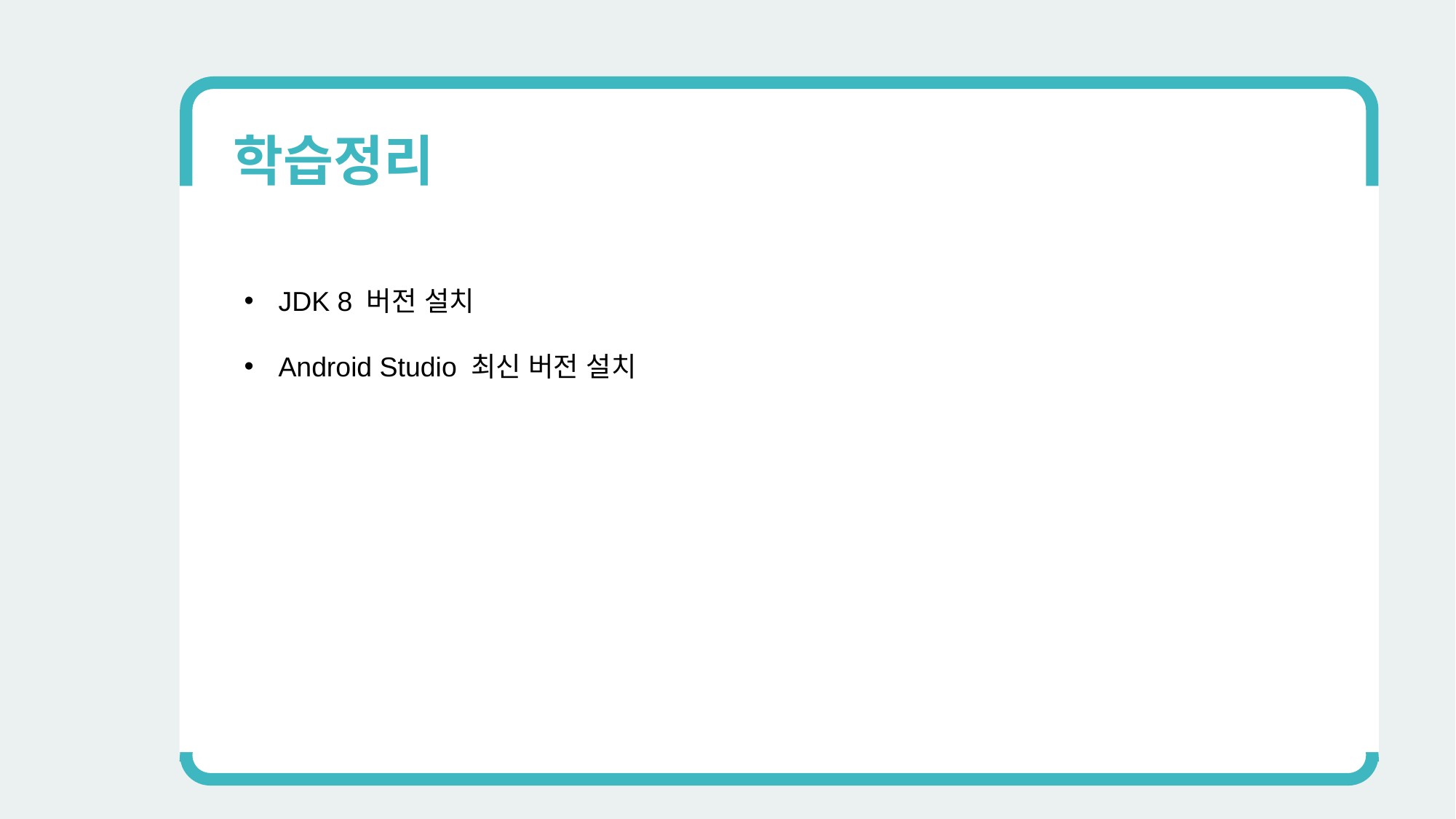

학습정리

JDK 8 버전 설치
Android Studio 최신 버전 설치